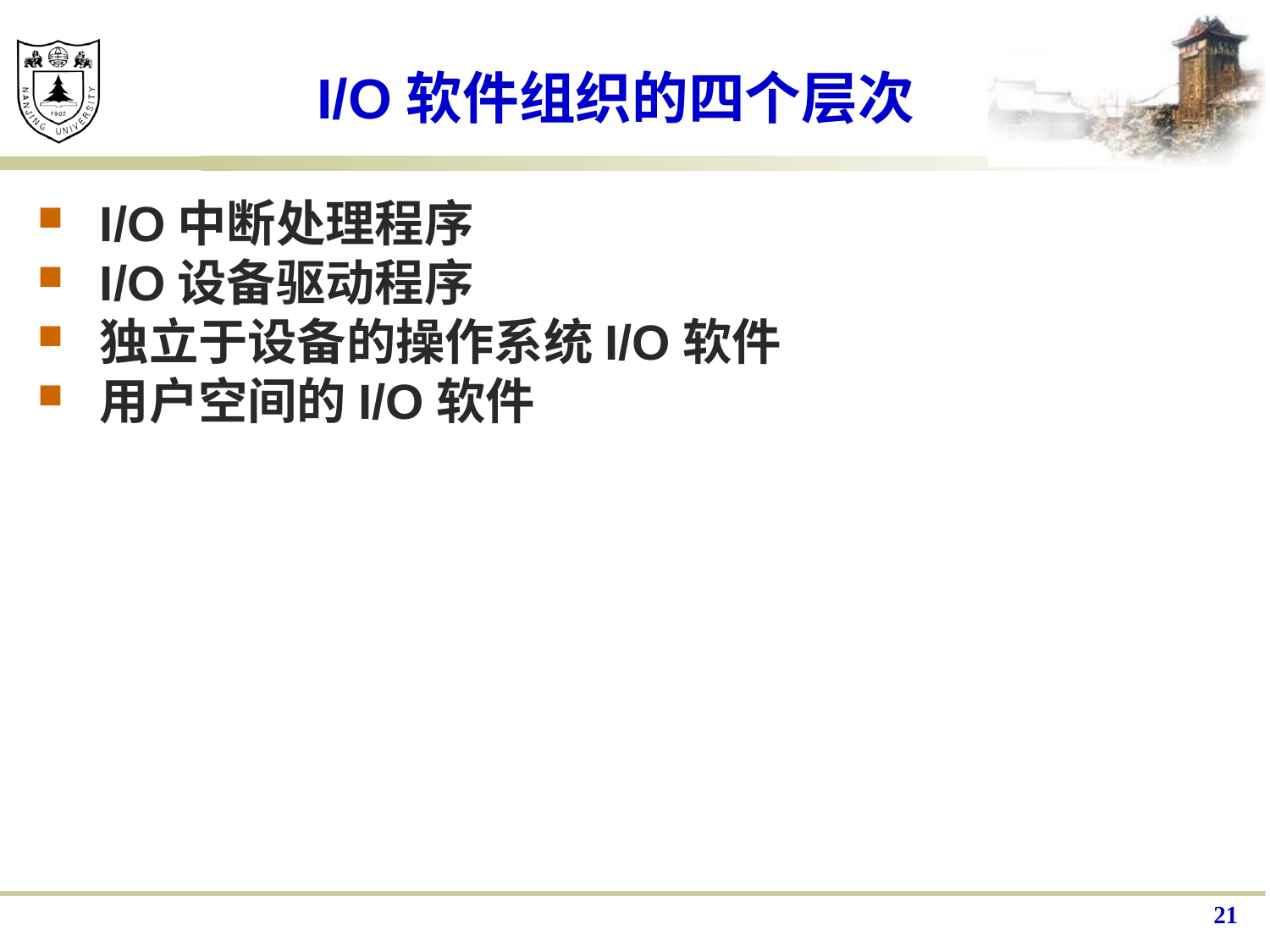

# I/O软件组织的四个层次
I/O中断处理程序
I/O设备驱动程序
独立于设备的操作系统I/O软件
用户空间的I/O软件

21